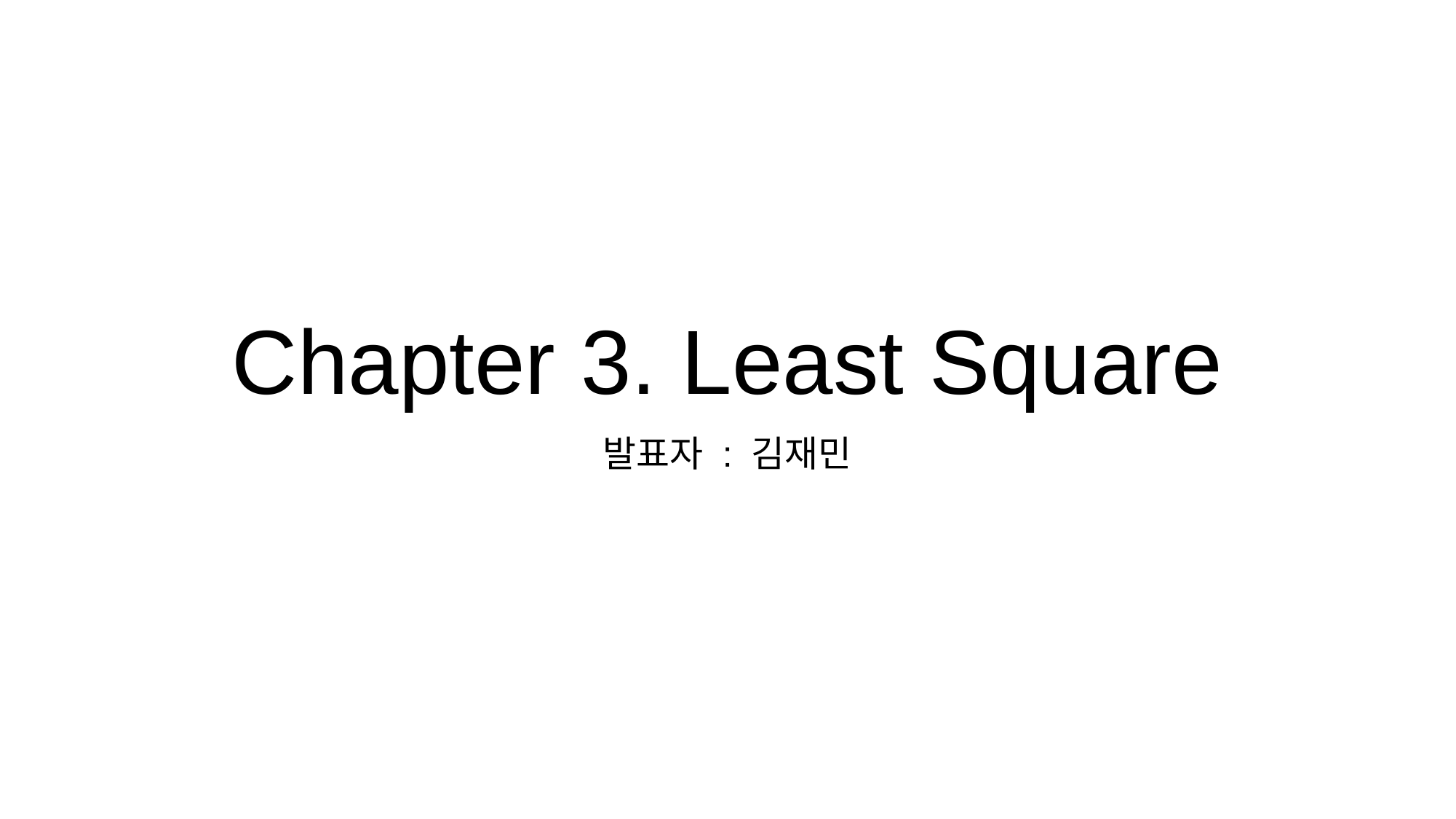

# Chapter 3. Least Square
발표자 : 김재민